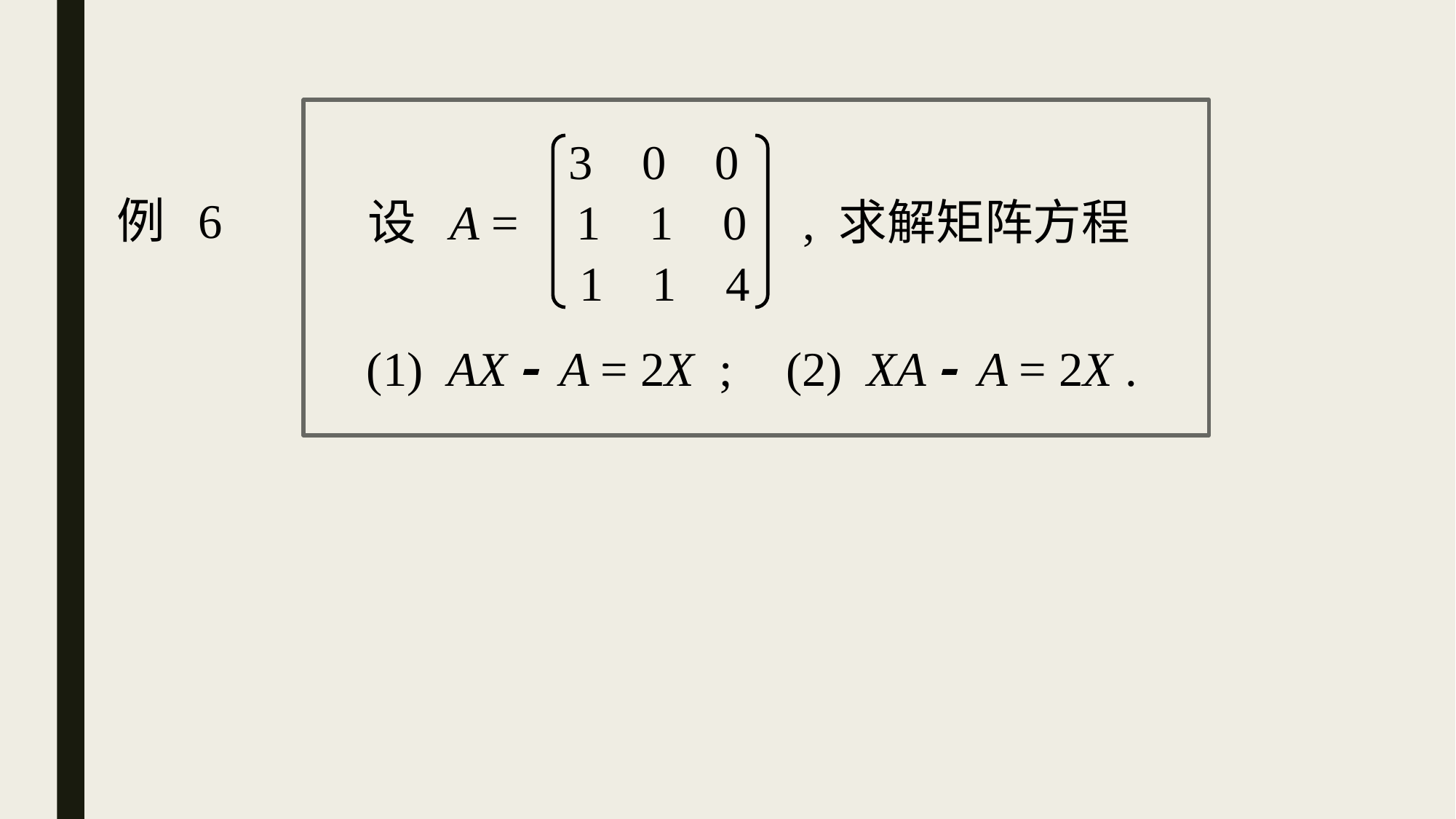

3    0    0

例  6
 1    1    0
, 求解矩阵方程
设  A =
 1    1    4
(1)  AX −  A = 2X  ;
(2)  XA −  A = 2X .